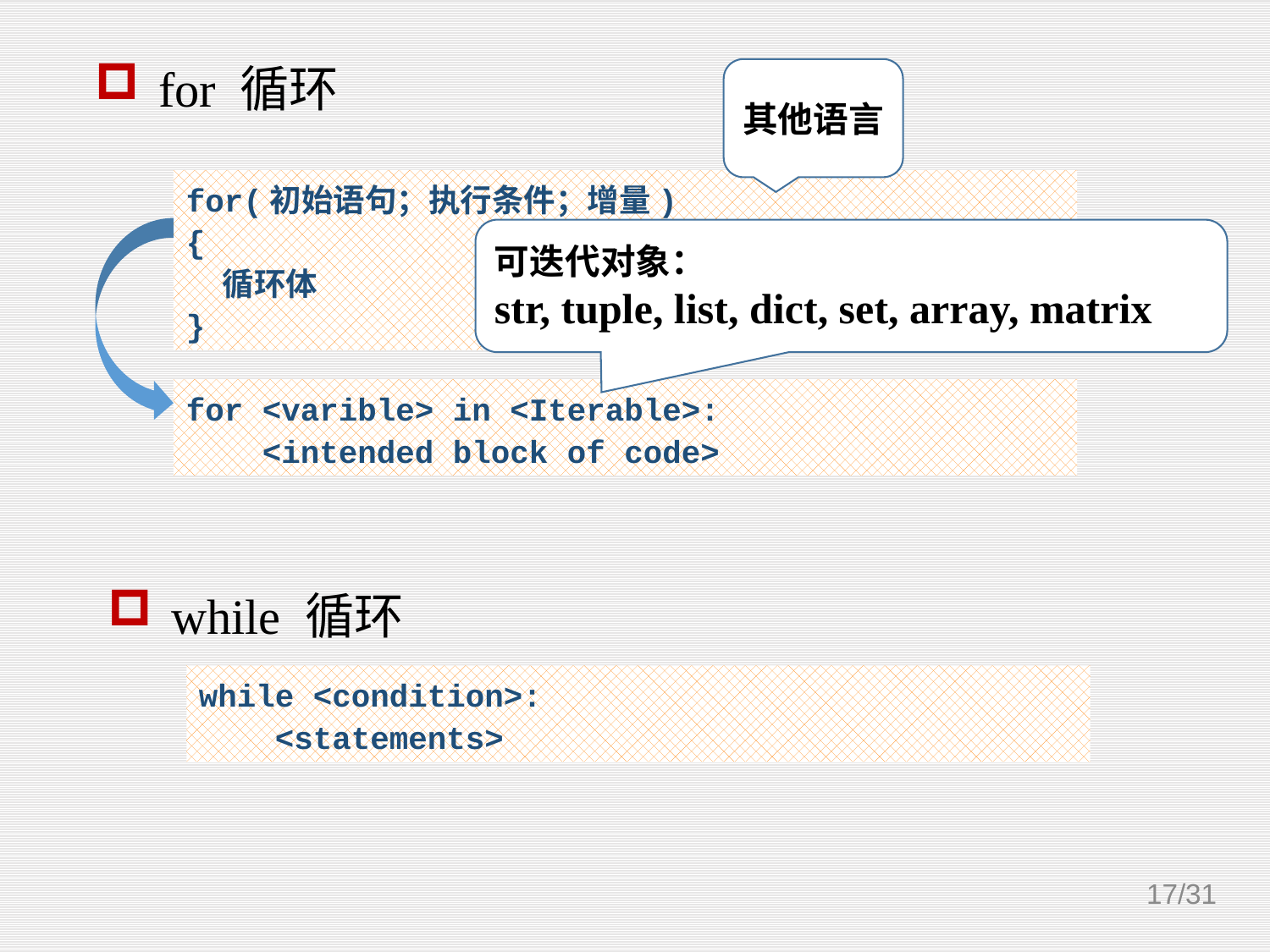

for 循环
其他语言
for(初始语句；执行条件；增量)
{
    循环体
}

可迭代对象：
str, tuple, list, dict, set, array, matrix
for <varible> in <Iterable>:
    <intended block of code>
while 循环
while <condition>:
    <statements>